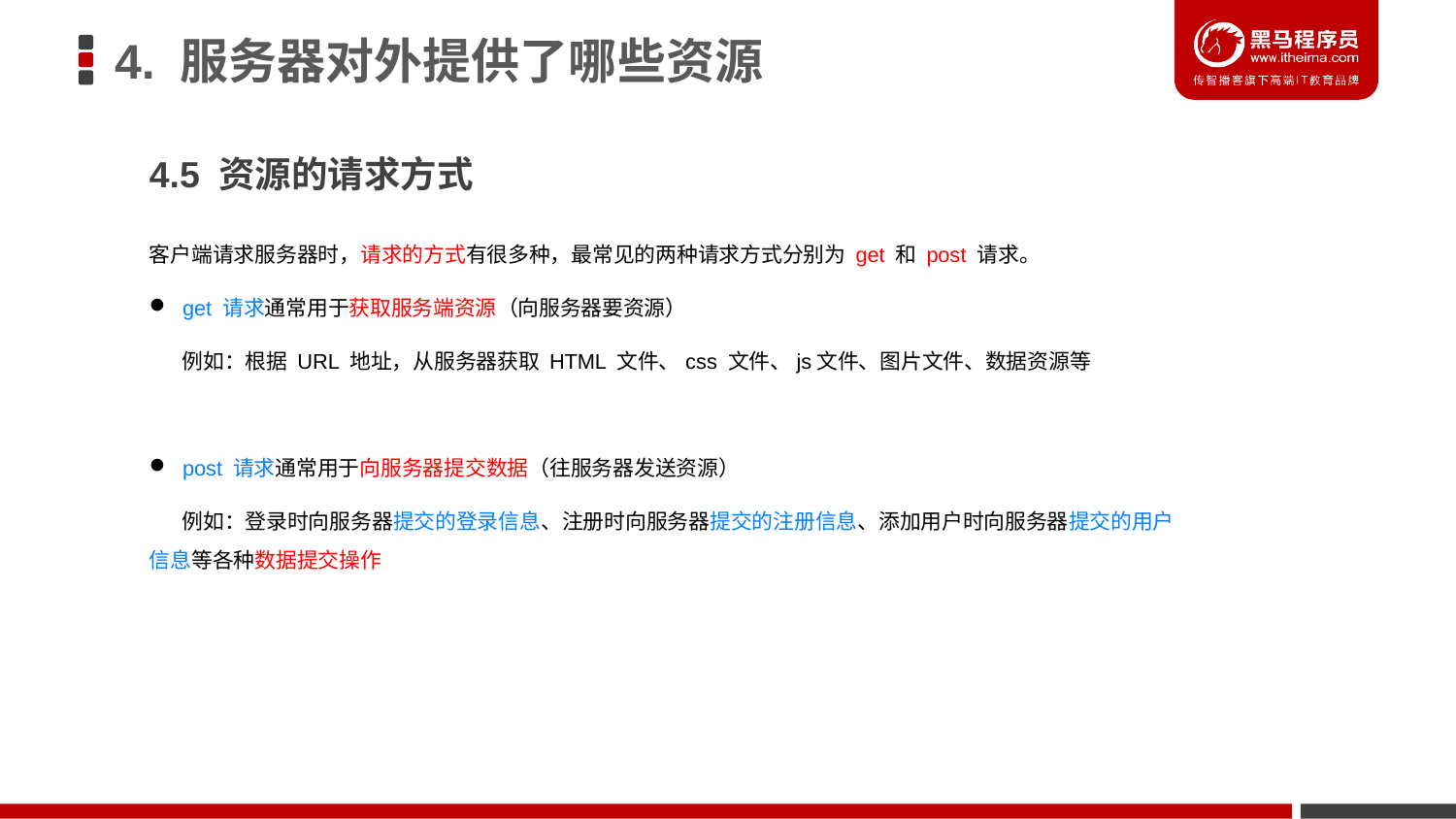

# 4. 服务器对外提供了哪些资源
4.5 资源的请求方式
客户端请求服务器时，请求的方式有很多种，最常见的两种请求方式分别为 get 和 post 请求。
 get 请求通常用于获取服务端资源（向服务器要资源）
      例如：根据 URL 地址，从服务器获取 HTML 文件、css 文件、js文件、图片文件、数据资源等

 post 请求通常用于向服务器提交数据（往服务器发送资源）
      例如：登录时向服务器提交的登录信息、注册时向服务器提交的注册信息、添加用户时向服务器提交的用户信息等各种数据提交操作